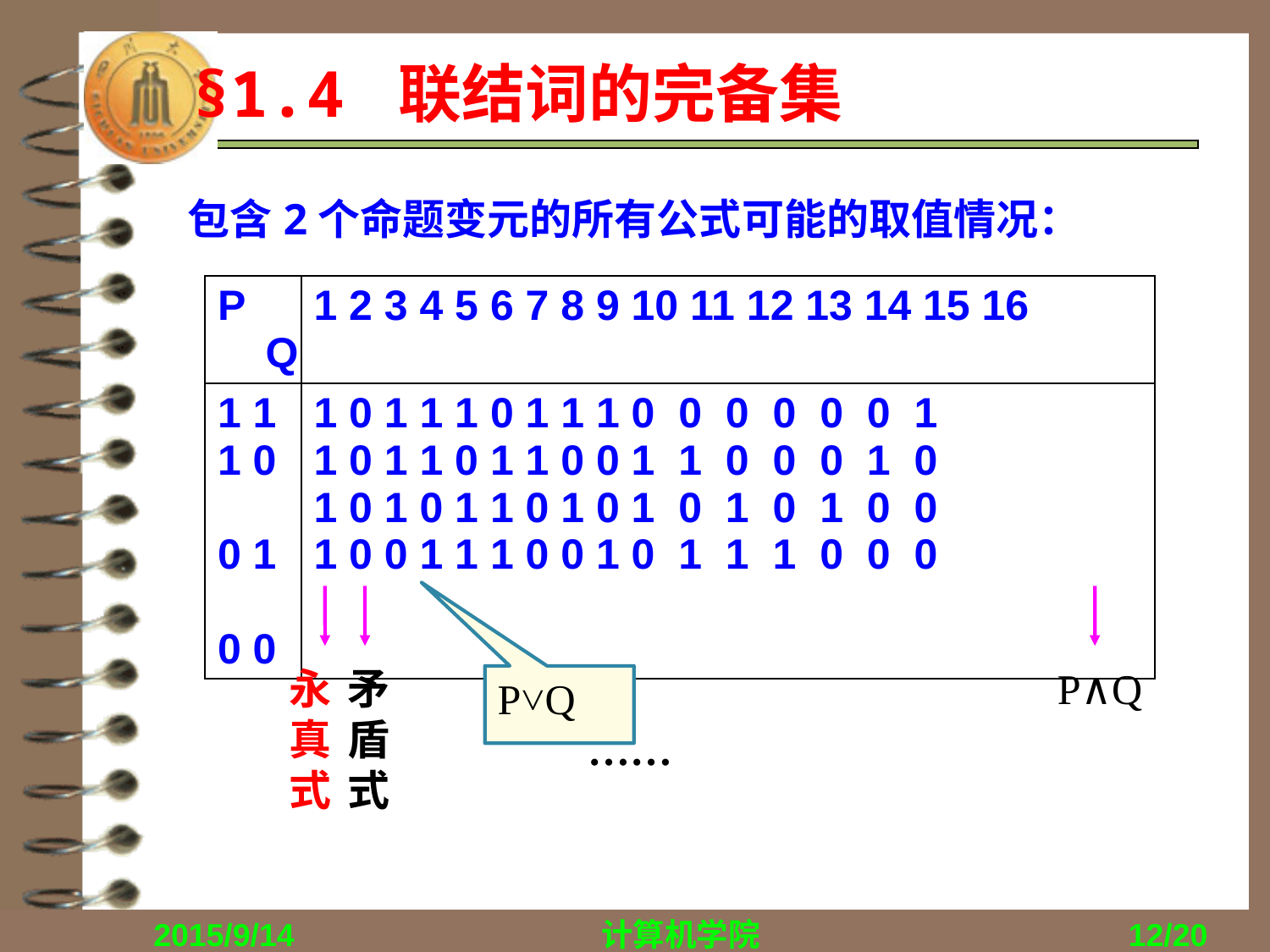

# §1.4 联结词的完备集
包含2个命题变元的所有公式可能的取值情况：
| P Q | 1 2 3 4 5 6 7 8 9 10 11 12 13 14 15 16 |
| --- | --- |
| 1 1 1 0 0 1 0 0 | 1 0 1 1 1 0 1 1 1 0 0 0 0 0 0 1 1 0 1 1 0 1 1 0 0 1 1 0 0 0 1 0 1 0 1 0 1 1 0 1 0 1 0 1 0 1 0 0 1 0 0 1 1 1 0 0 1 0 1 1 1 0 0 0 |

永真式
矛盾式
P∧Q
P˅Q
……
2015/9/14
计算机学院
12/20